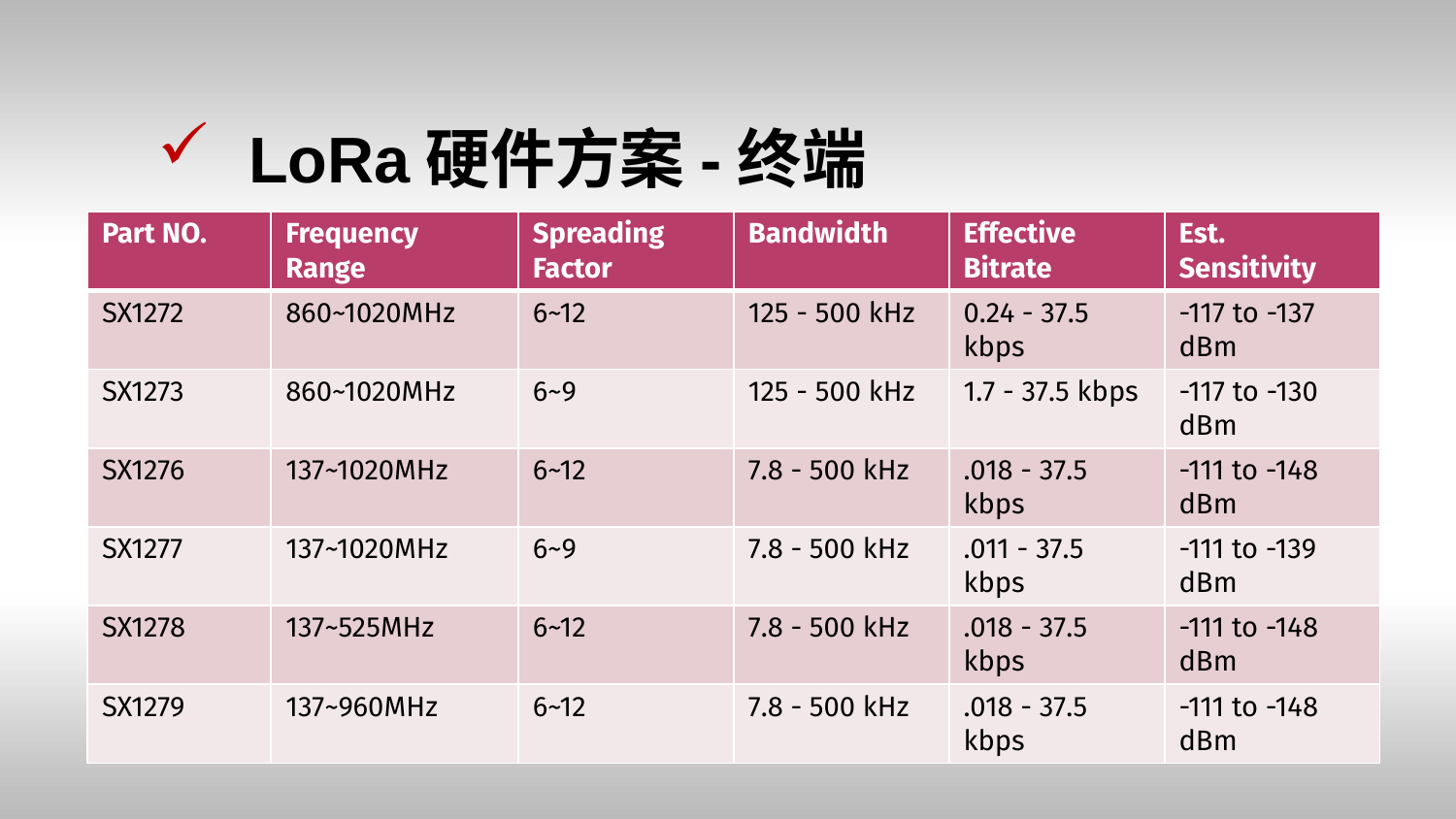

LoRa硬件方案-终端
| Part NO. | Frequency Range | Spreading Factor | Bandwidth | Effective Bitrate | Est. Sensitivity |
| --- | --- | --- | --- | --- | --- |
| SX1272 | 860~1020MHz | 6~12 | 125 - 500 kHz | 0.24 - 37.5 kbps | -117 to -137 dBm |
| SX1273 | 860~1020MHz | 6~9 | 125 - 500 kHz | 1.7 - 37.5 kbps | -117 to -130 dBm |
| SX1276 | 137~1020MHz | 6~12 | 7.8 - 500 kHz | .018 - 37.5 kbps | -111 to -148 dBm |
| SX1277 | 137~1020MHz | 6~9 | 7.8 - 500 kHz | .011 - 37.5 kbps | -111 to -139 dBm |
| SX1278 | 137~525MHz | 6~12 | 7.8 - 500 kHz | .018 - 37.5 kbps | -111 to -148 dBm |
| SX1279 | 137~960MHz | 6~12 | 7.8 - 500 kHz | .018 - 37.5 kbps | -111 to -148 dBm |